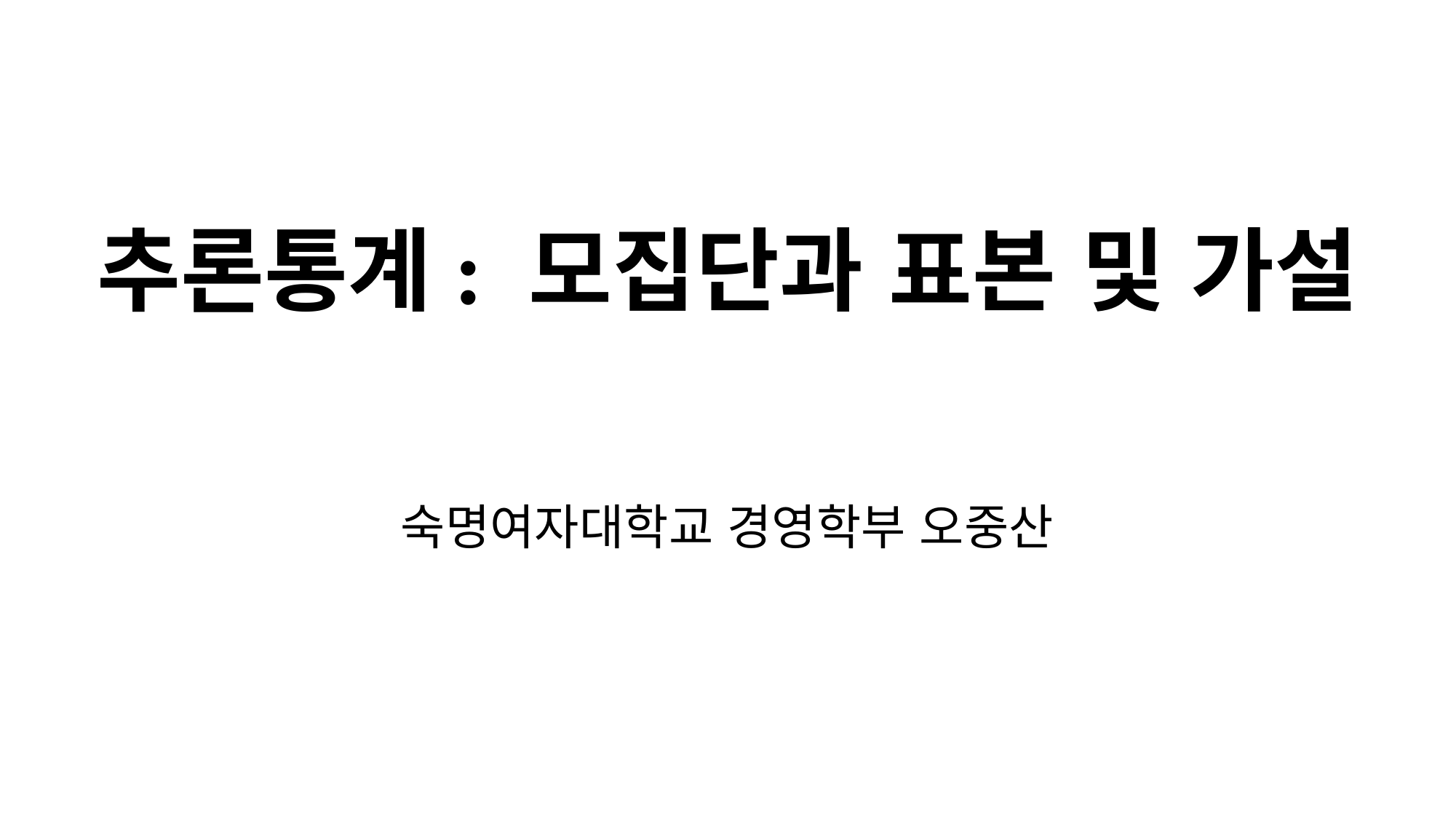

# 추론통계: 모집단과 표본 및 가설
숙명여자대학교 경영학부 오중산